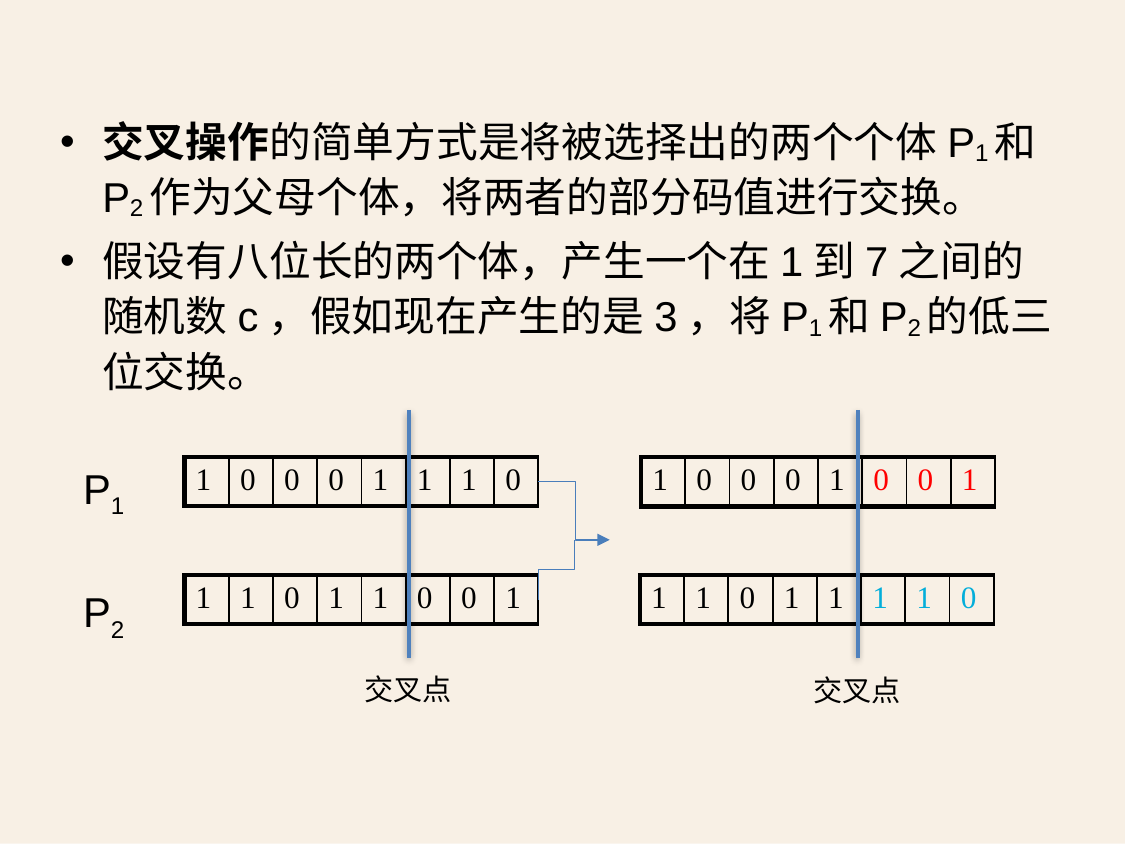

交叉操作的简单方式是将被选择出的两个个体P1和P2作为父母个体，将两者的部分码值进行交换。
假设有八位长的两个体，产生一个在1到7之间的随机数c，假如现在产生的是3，将P1和P2的低三位交换。

  P1

  P2

| 1 | 0 | 0 | 0 | 1 | 1 | 1 | 0 |
| --- | --- | --- | --- | --- | --- | --- | --- |
| 1 | 0 | 0 | 0 | 1 | 0 | 0 | 1 |
| --- | --- | --- | --- | --- | --- | --- | --- |
| 1 | 1 | 0 | 1 | 1 | 0 | 0 | 1 |
| --- | --- | --- | --- | --- | --- | --- | --- |
| 1 | 1 | 0 | 1 | 1 | 1 | 1 | 0 |
| --- | --- | --- | --- | --- | --- | --- | --- |
交叉点
交叉点